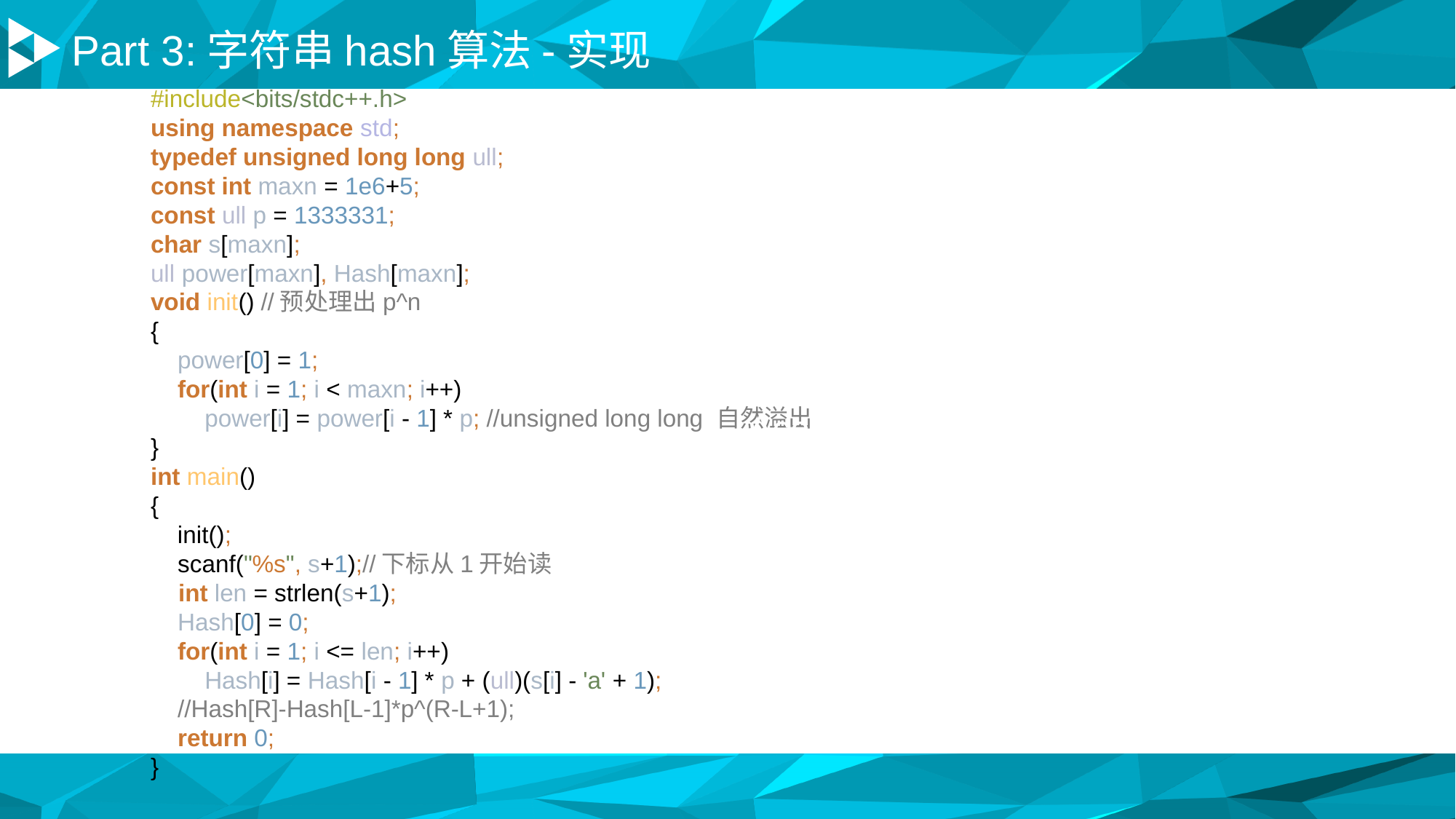

Part 3:字符串hash算法-实现
#include<bits/stdc++.h>
using namespace std;
typedef unsigned long long ull;
const int maxn = 1e6+5;
const ull p = 1333331;
char s[maxn];
ull power[maxn], Hash[maxn];
void init() //预处理出p^n
{
    power[0] = 1;
    for(int i = 1; i < maxn; i++)
        power[i] = power[i - 1] * p; //unsigned long long 自然溢出
}
int main()
{
    init();
    scanf("%s", s+1);//下标从1开始读
    int len = strlen(s+1);
    Hash[0] = 0;
    for(int i = 1; i <= len; i++)
        Hash[i] = Hash[i - 1] * p + (ull)(s[i] - 'a' + 1);
    //Hash[R]-Hash[L-1]*p^(R-L+1);
    return 0;
}

Accuracy and official
Passive voice is common（被动语态常见）